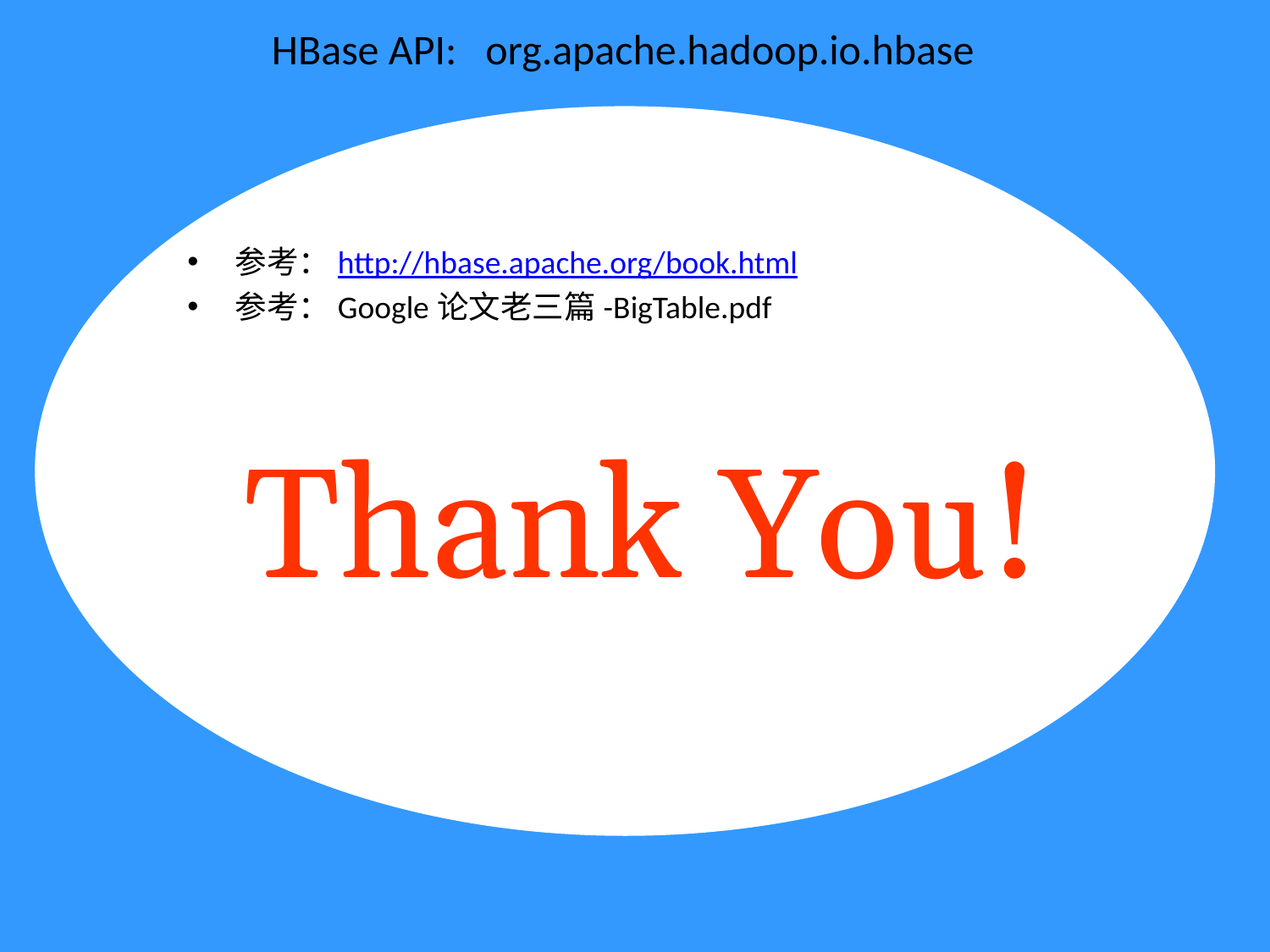

# HBase API:   org.apache.hadoop.io.hbase
参考：http://hbase.apache.org/book.html
参考：Google论文老三篇-BigTable.pdf
Thank You!